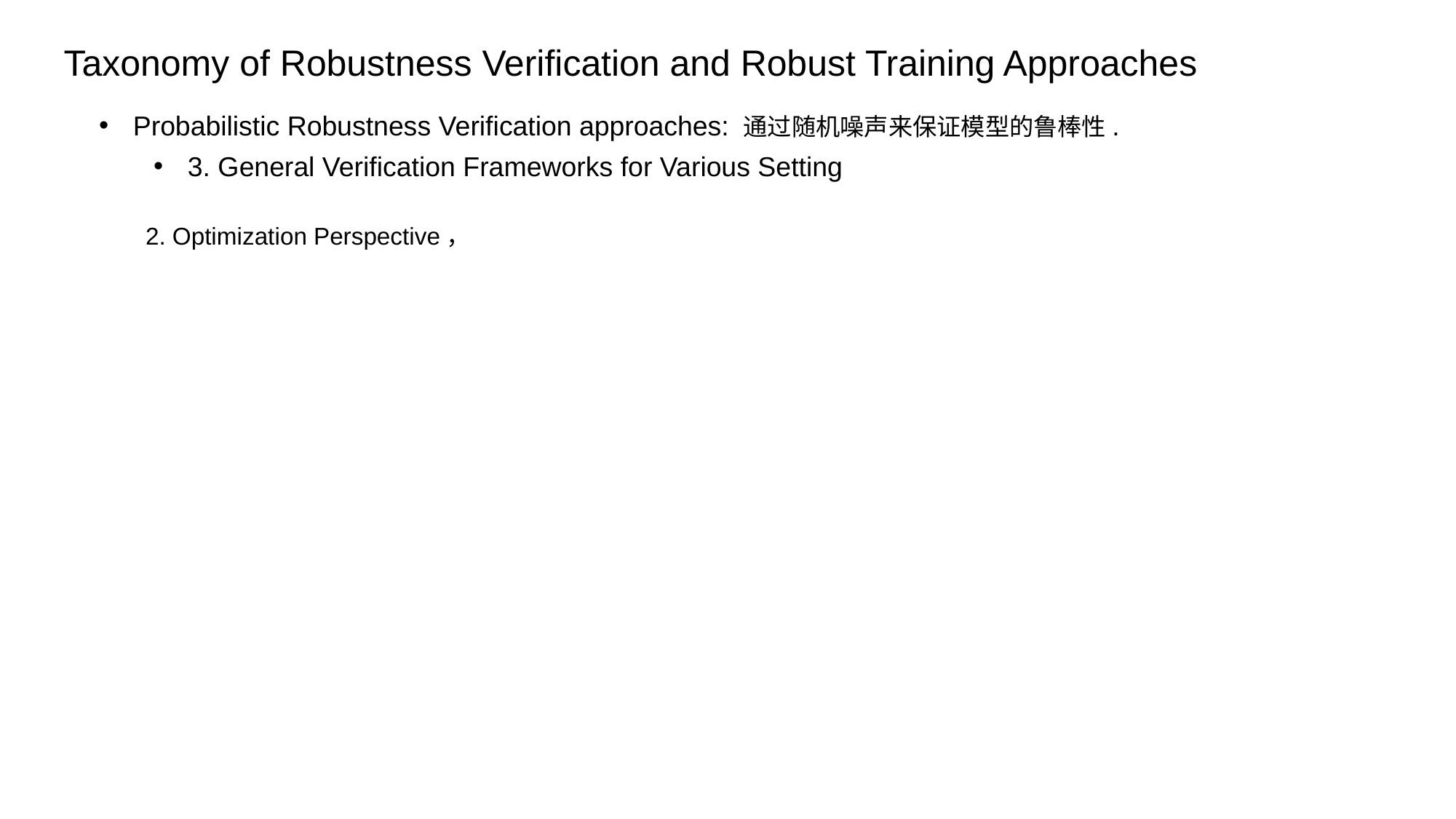

Taxonomy of Robustness Verification and Robust Training Approaches
Probabilistic Robustness Verification approaches: 通过随机噪声来保证模型的鲁棒性.
3. General Verification Frameworks for Various Setting
2. Optimization Perspective，